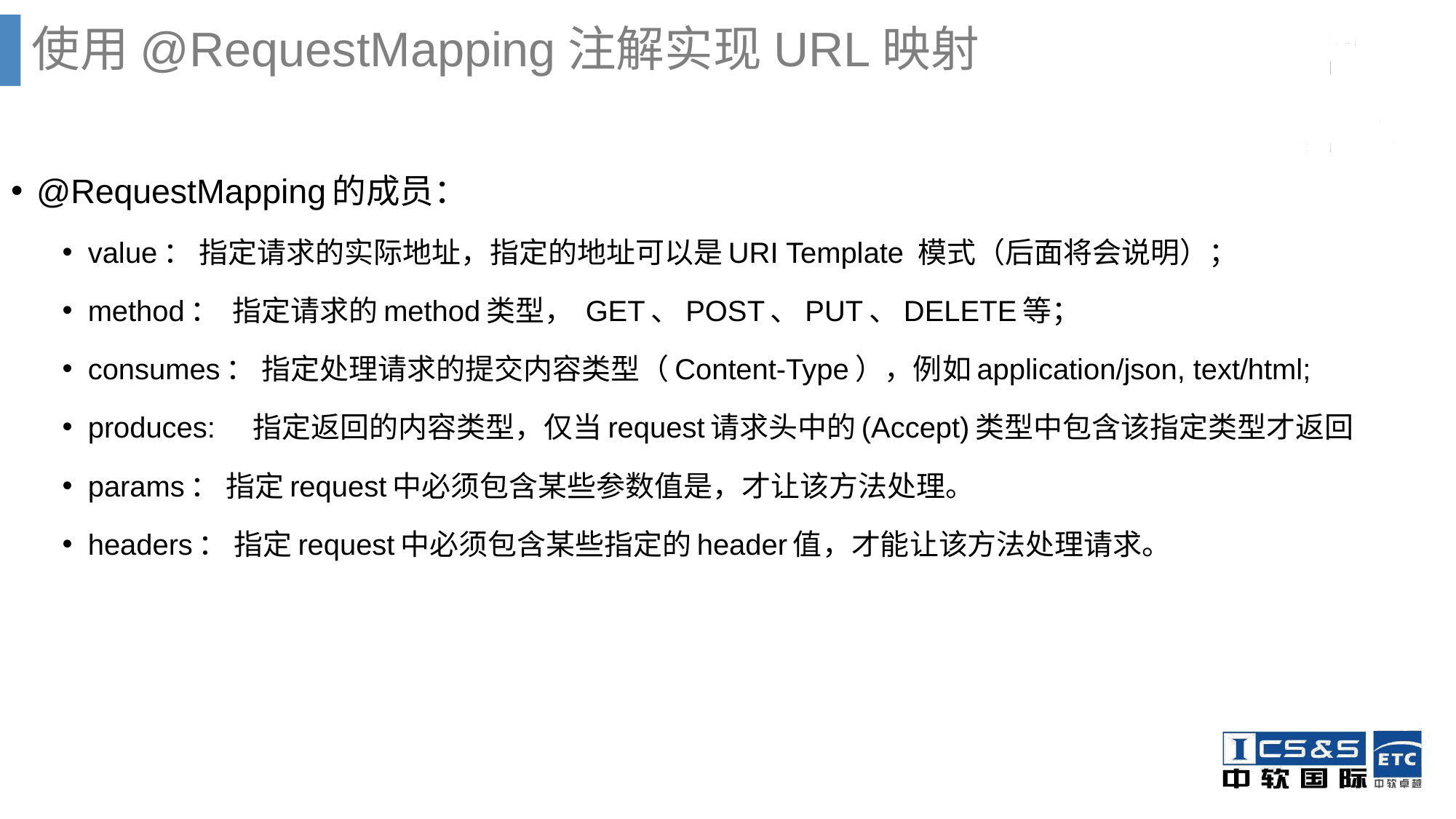

# 使用@RequestMapping注解实现URL映射
@RequestMapping的成员：
value： 指定请求的实际地址，指定的地址可以是URI Template 模式（后面将会说明）；
method：  指定请求的method类型， GET、POST、PUT、DELETE等；
consumes： 指定处理请求的提交内容类型（Content-Type），例如application/json, text/html;
produces:    指定返回的内容类型，仅当request请求头中的(Accept)类型中包含该指定类型才返回
params： 指定request中必须包含某些参数值是，才让该方法处理。
headers： 指定request中必须包含某些指定的header值，才能让该方法处理请求。